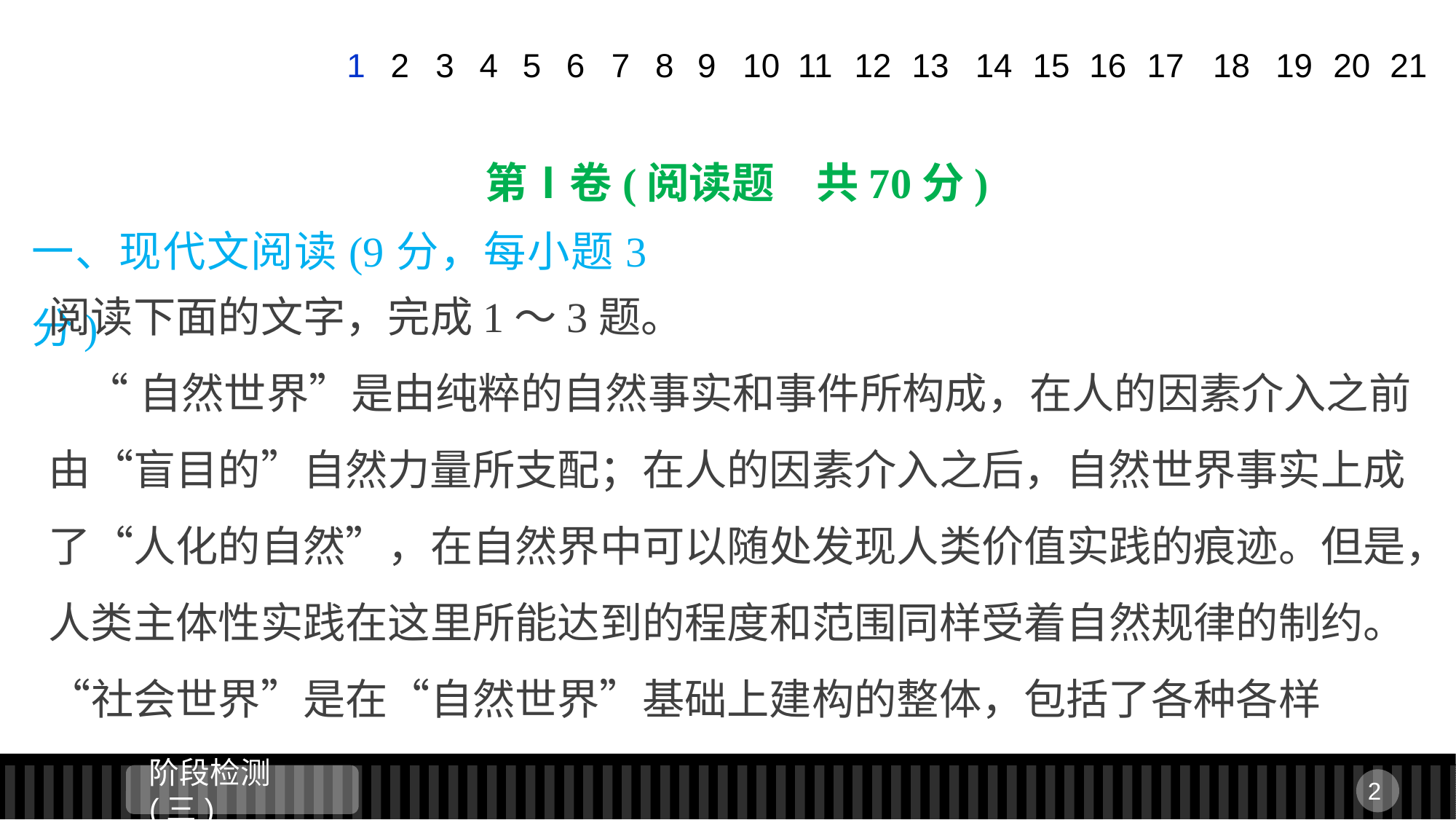

1
2
3
4
5
6
7
8
9
11
12
13
14
15
16
17
18
19
20
21
10
第Ⅰ卷(阅读题　共70分)
一、现代文阅读(9分，每小题3分)
阅读下面的文字，完成1～3题。
    “自然世界”是由纯粹的自然事实和事件所构成，在人的因素介入之前由“盲目的”自然力量所支配；在人的因素介入之后，自然世界事实上成了“人化的自然”，在自然界中可以随处发现人类价值实践的痕迹。但是，人类主体性实践在这里所能达到的程度和范围同样受着自然规律的制约。“社会世界”是在“自然世界”基础上建构的整体，包括了各种各样